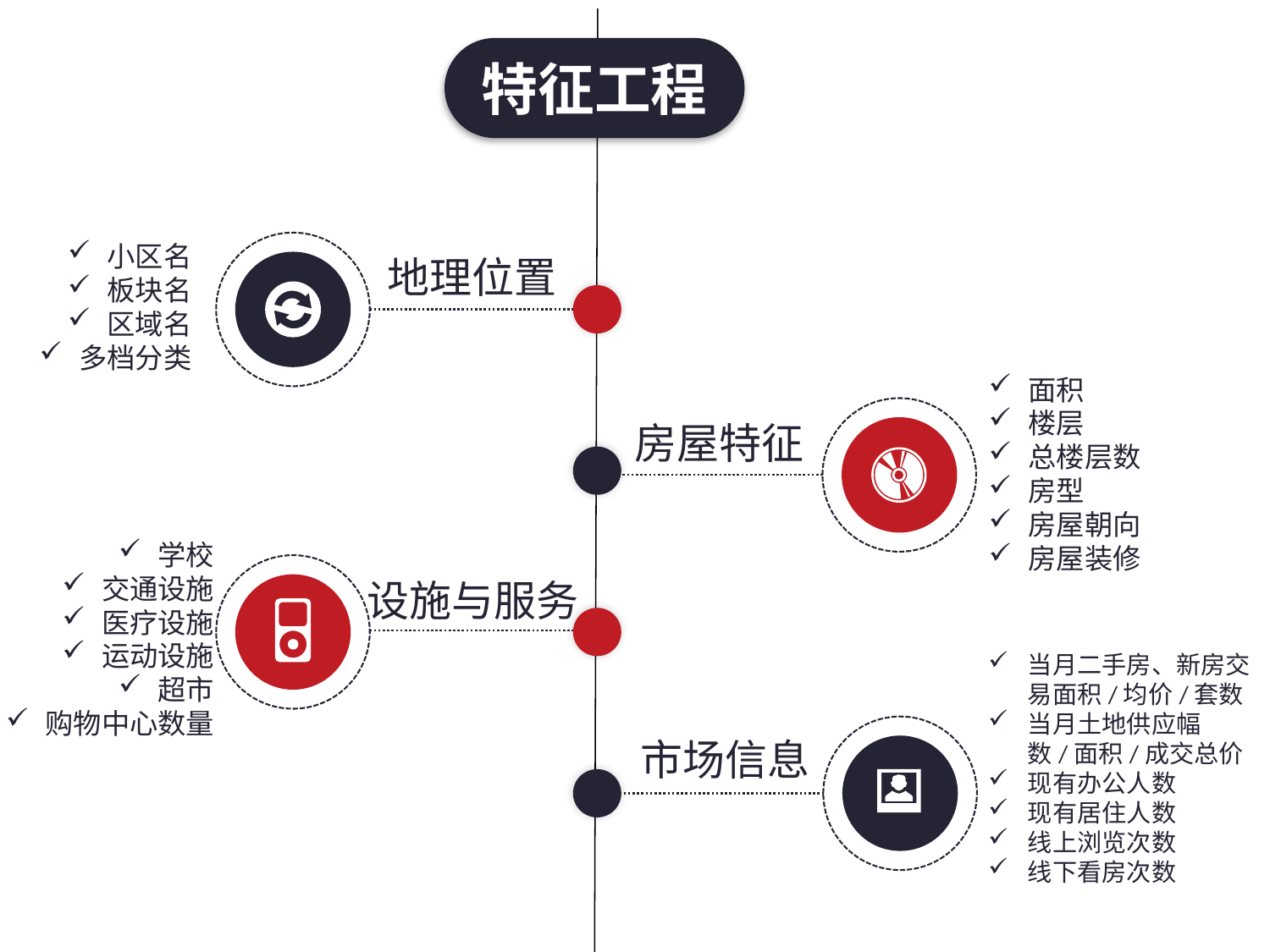

特征工程
小区名
板块名
区域名
多档分类

地理位置

面积
楼层
总楼层数
房型
房屋朝向
房屋装修

房屋特征

学校
交通设施
医疗设施
运动设施
超市
购物中心数量

设施与服务

当月二手房、新房交易面积/均价/套数
当月土地供应幅数/面积/成交总价
现有办公人数
现有居住人数
线上浏览次数
线下看房次数

市场信息